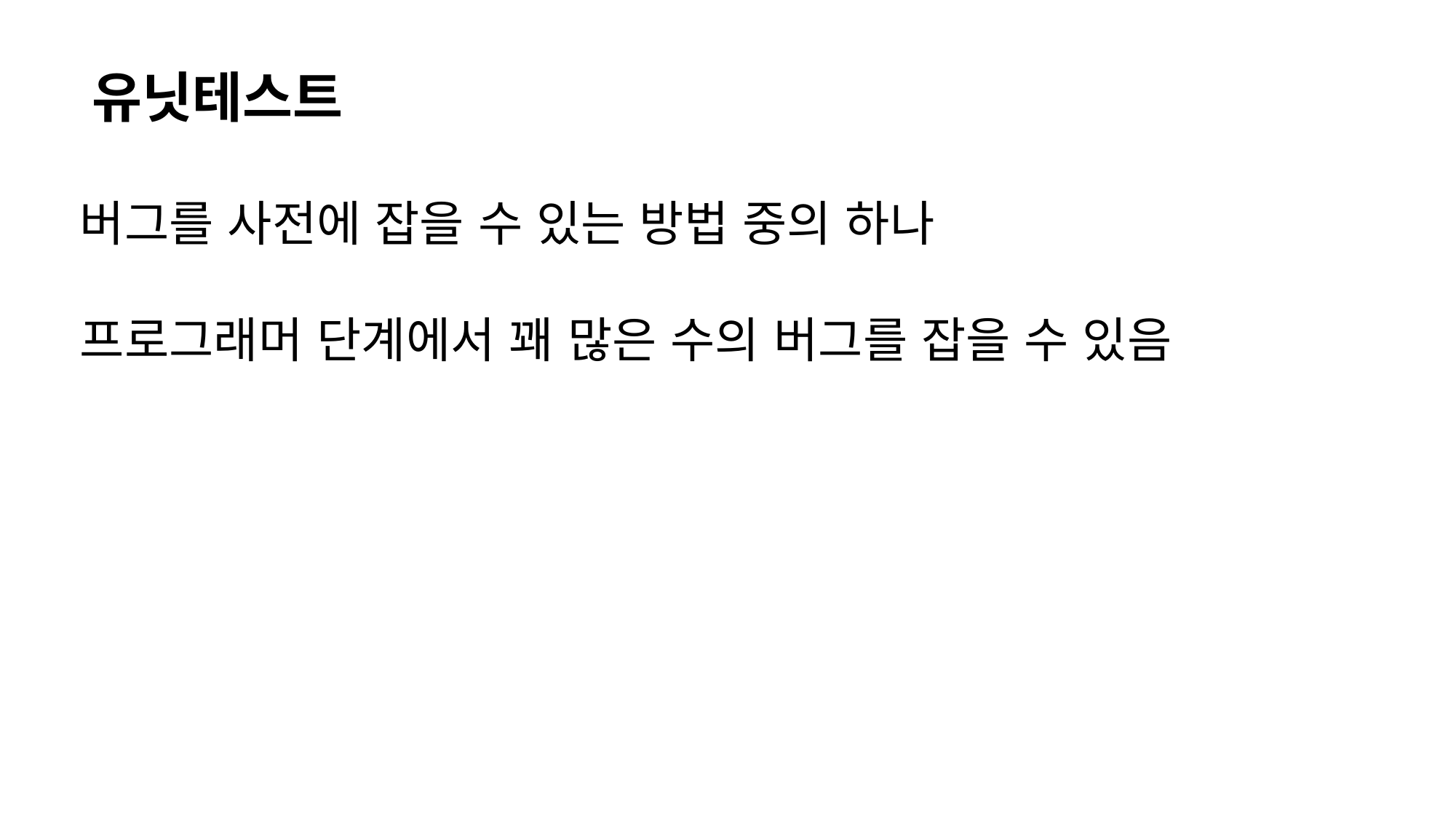

유닛테스트
버그를 사전에 잡을 수 있는 방법 중의 하나
프로그래머 단계에서 꽤 많은 수의 버그를 잡을 수 있음